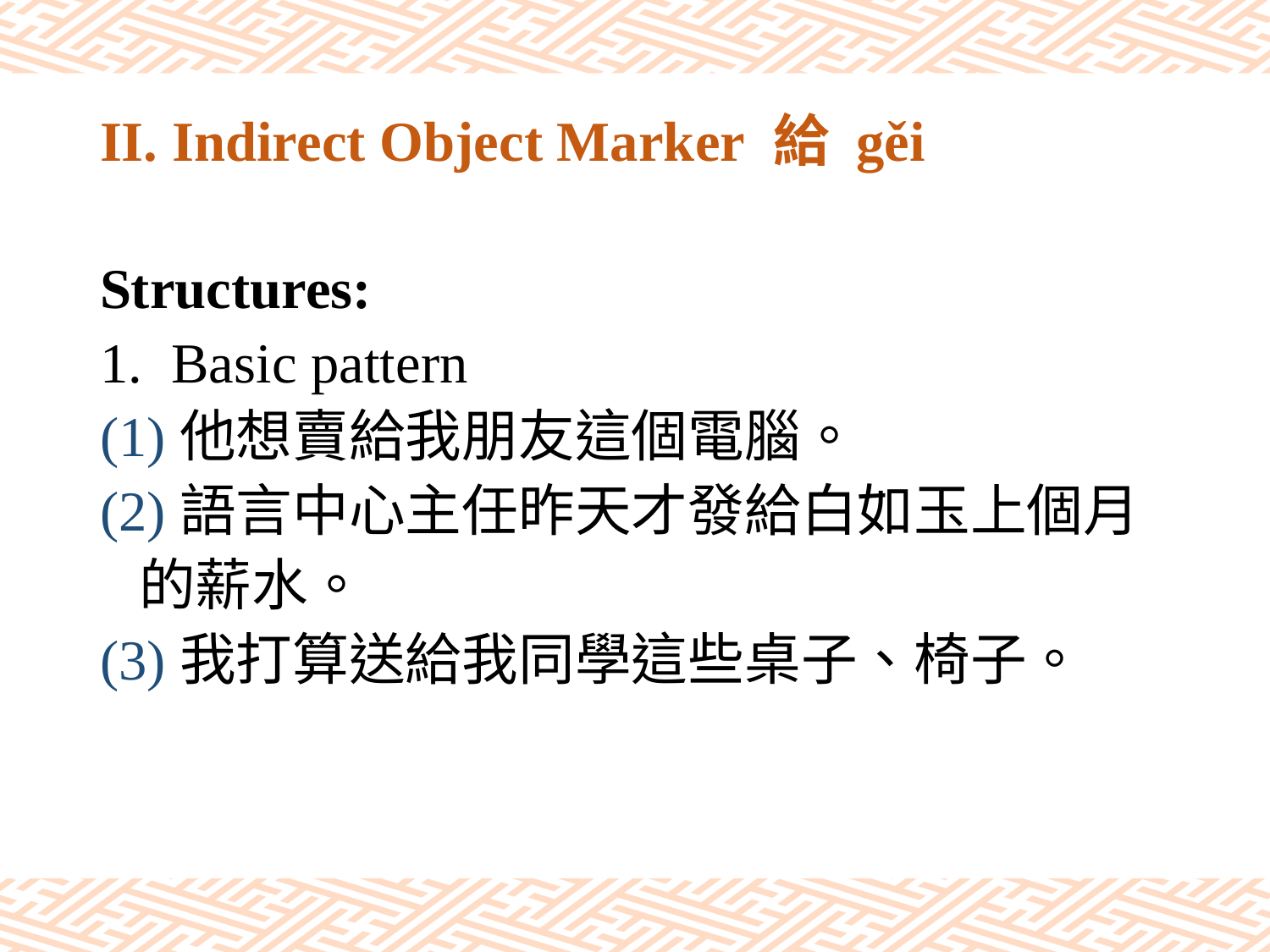

# II. Indirect Object Marker 給 gěi
Structures:
Basic pattern
(1)他想賣給我朋友這個電腦。
(2)語言中心主任昨天才發給白如玉上個月
  的薪水。
(3)我打算送給我同學這些桌子、椅子。